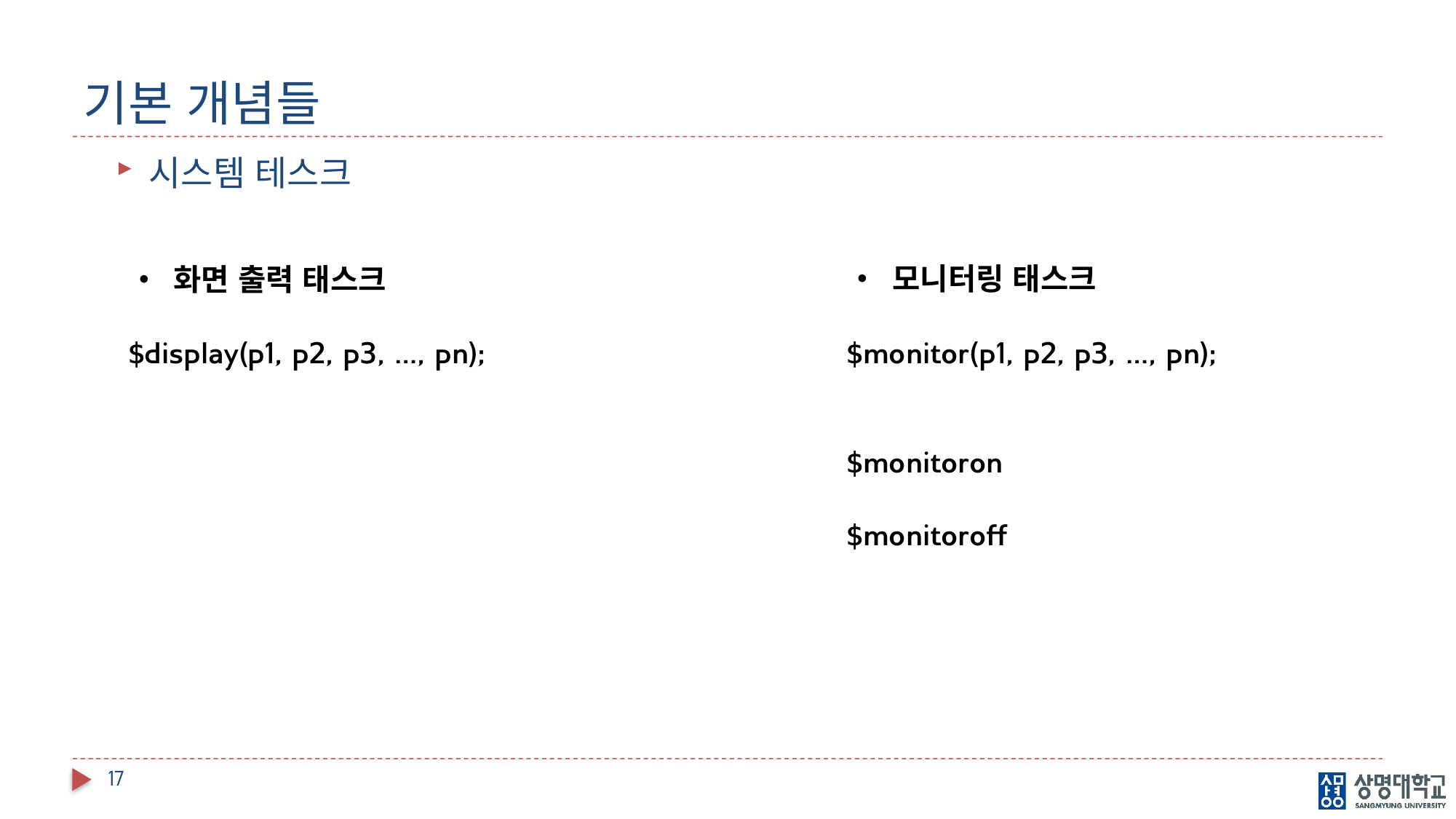

# 기본 개념들
시스템 테스크
• 화면 출력 태스크

$display(p1, p2, p3, …, pn);
• 모니터링 태스크

$monitor(p1, p2, p3, …, pn);

$monitoron

$monitoroff
17